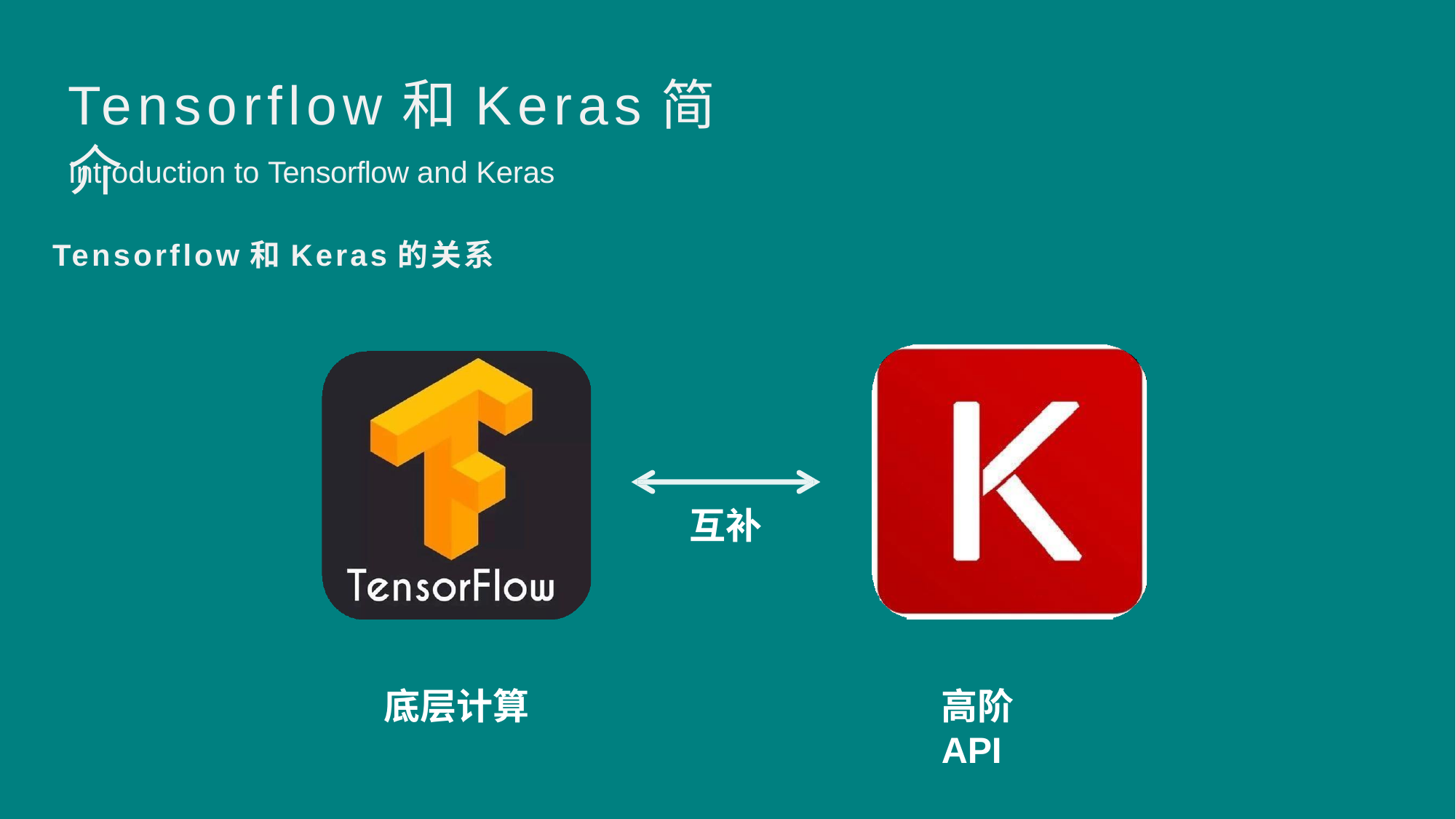

# Tensorflow和Keras简介
Introduction to Tensorflow and Keras

Tensorflow和Keras的关系

互补
底层计算
高阶API